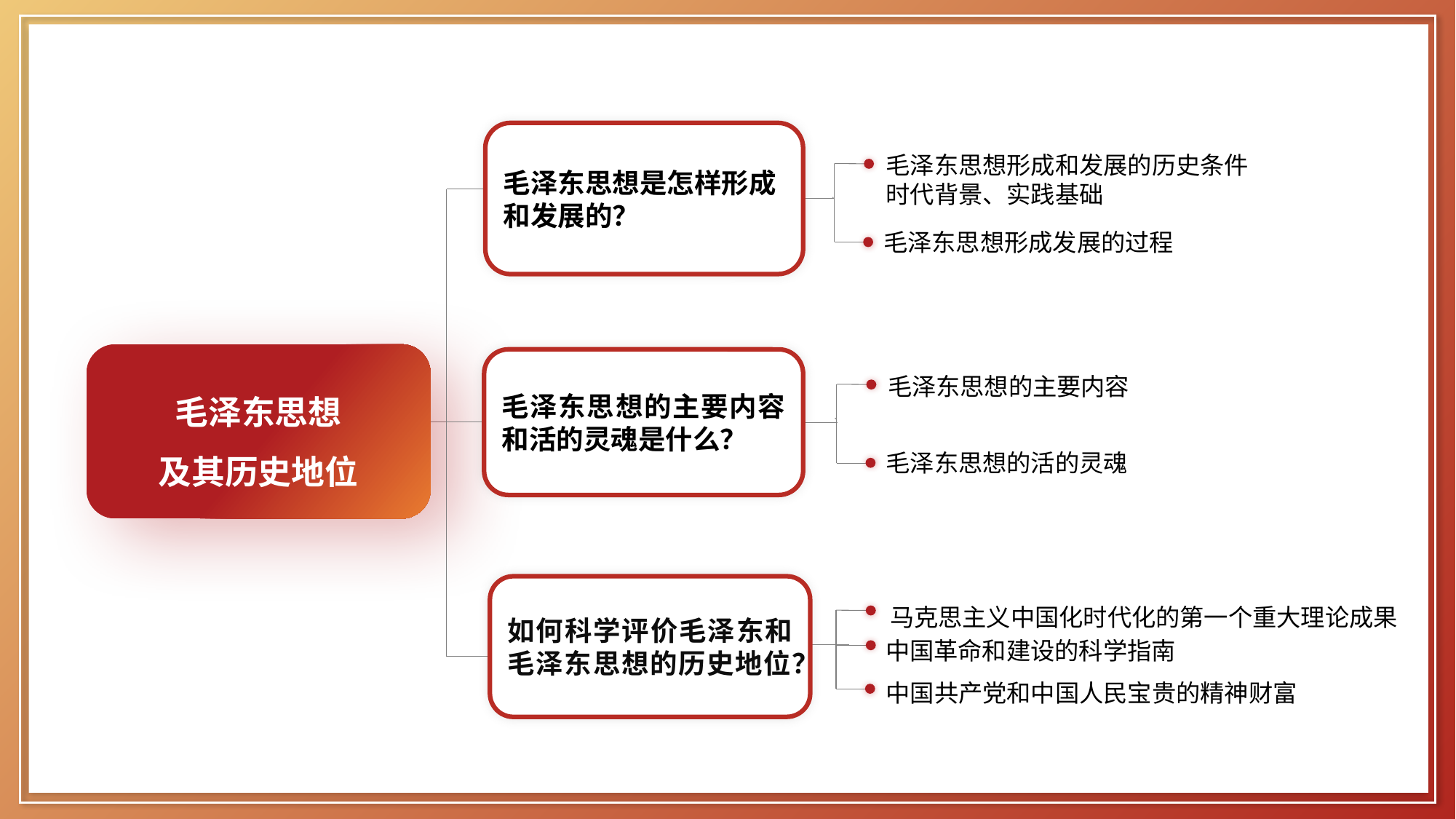

毛泽东思想是怎样形成和发展的？
毛泽东思想形成和发展的历史条件
时代背景、实践基础

毛泽东思想形成发展的过程

毛泽东思想
及其历史地位
毛泽东思想的主要内容和活的灵魂是什么？
毛泽东思想的主要内容

毛泽东思想的活的灵魂

如何科学评价毛泽东和毛泽东思想的历史地位？
马克思主义中国化时代化的第一个重大理论成果

中国革命和建设的科学指南

中国共产党和中国人民宝贵的精神财富